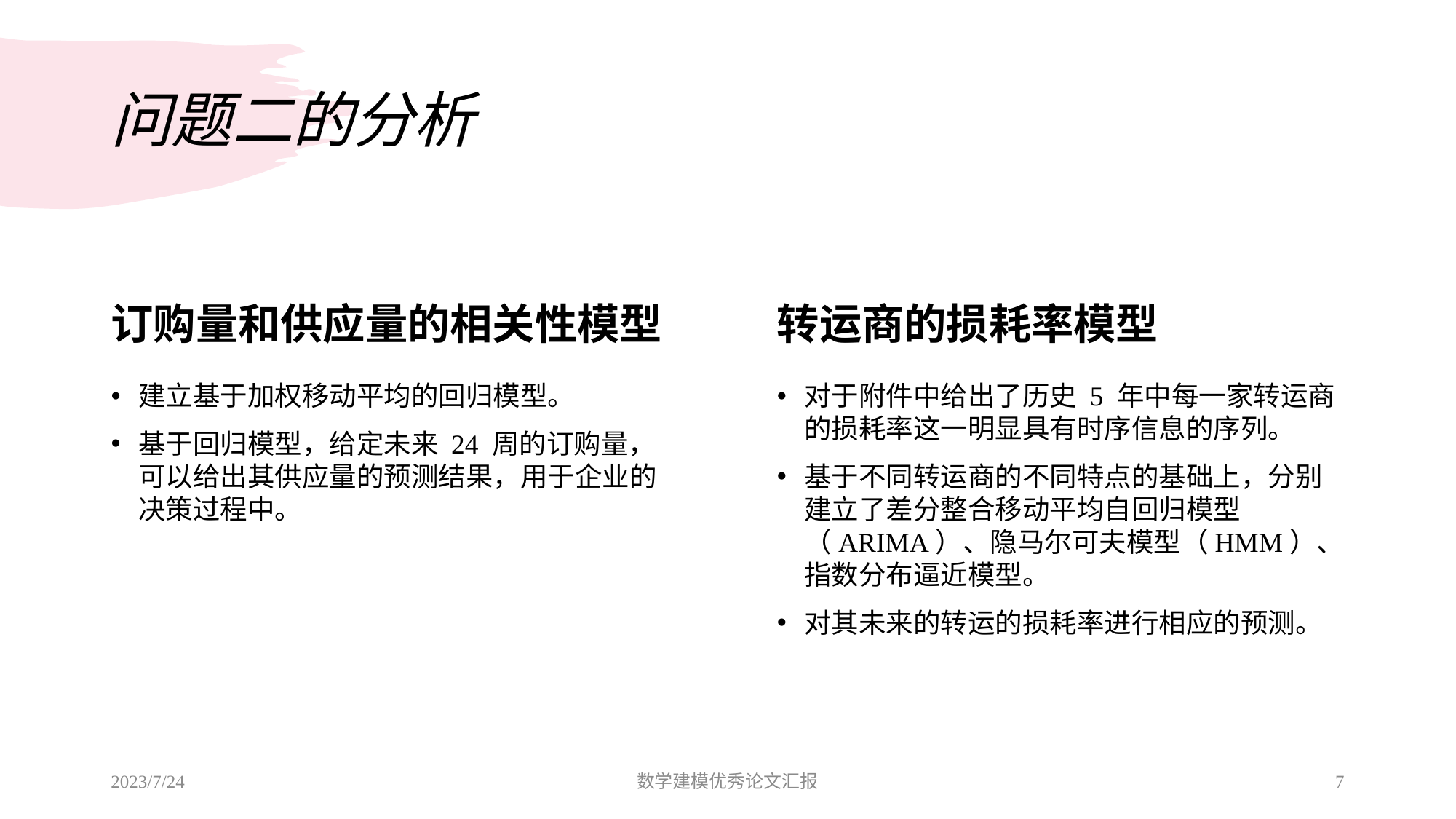

# 问题二的分析
订购量和供应量的相关性模型
转运商的损耗率模型
建立基于加权移动平均的回归模型。
基于回归模型，给定未来 24 周的订购量，可以给出其供应量的预测结果，用于企业的决策过程中。
对于附件中给出了历史 5 年中每一家转运商的损耗率这一明显具有时序信息的序列。
基于不同转运商的不同特点的基础上，分别建立了差分整合移动平均自回归模型（ARIMA）、隐马尔可夫模型（HMM）、指数分布逼近模型。
对其未来的转运的损耗率进行相应的预测。
2023/7/24
数学建模优秀论文汇报
7